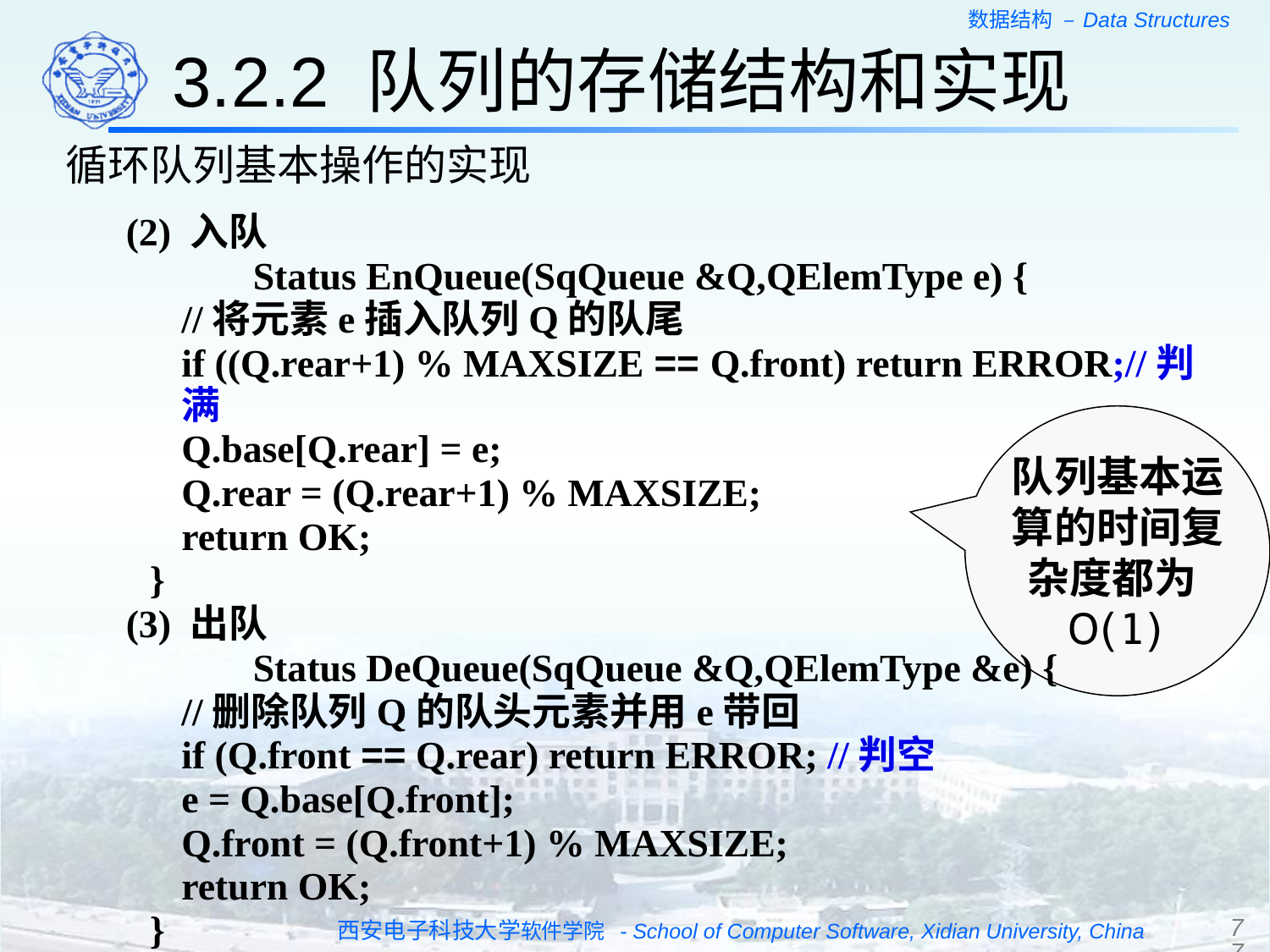

3.2.2 队列的存储结构和实现
循环队列基本操作的实现

	(2) 入队
		Status EnQueue(SqQueue &Q,QElemType e) {
	//将元素e插入队列Q的队尾
	if ((Q.rear+1) % MAXSIZE == Q.front) return ERROR;//判满
	Q.base[Q.rear] = e;
	Q.rear = (Q.rear+1) % MAXSIZE;
	return OK;
}
	(3) 出队
		Status DeQueue(SqQueue &Q,QElemType &e) {
	//删除队列Q的队头元素并用e带回
	if (Q.front == Q.rear) return ERROR; //判空
	e = Q.base[Q.front];
	Q.front = (Q.front+1) % MAXSIZE;
	return OK;
}
队列基本运算的时间复杂度都为O(1)
77